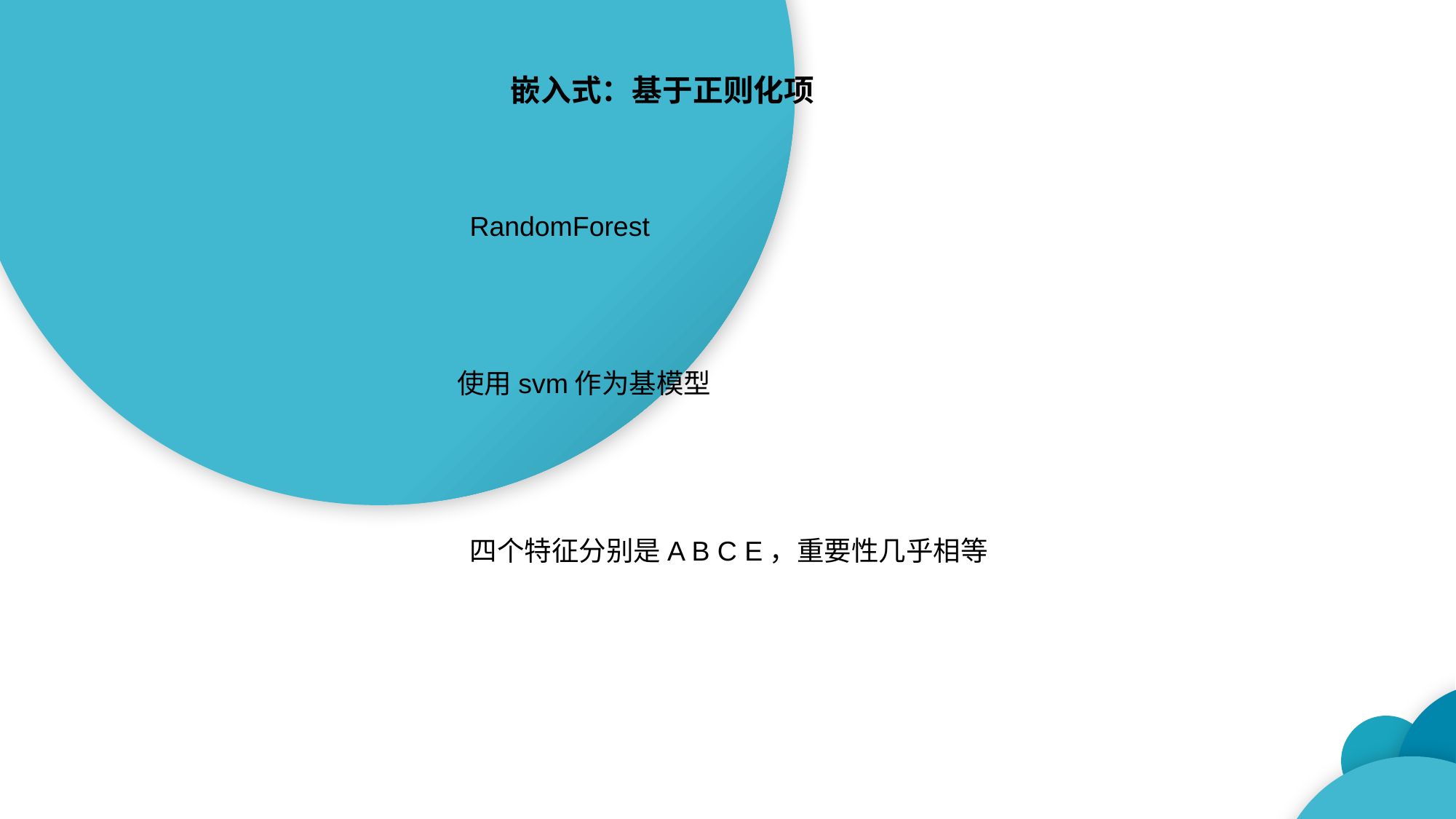

嵌入式：基于正则化项
RandomForest
使用svm作为基模型
四个特征分别是A B C E，重要性几乎相等